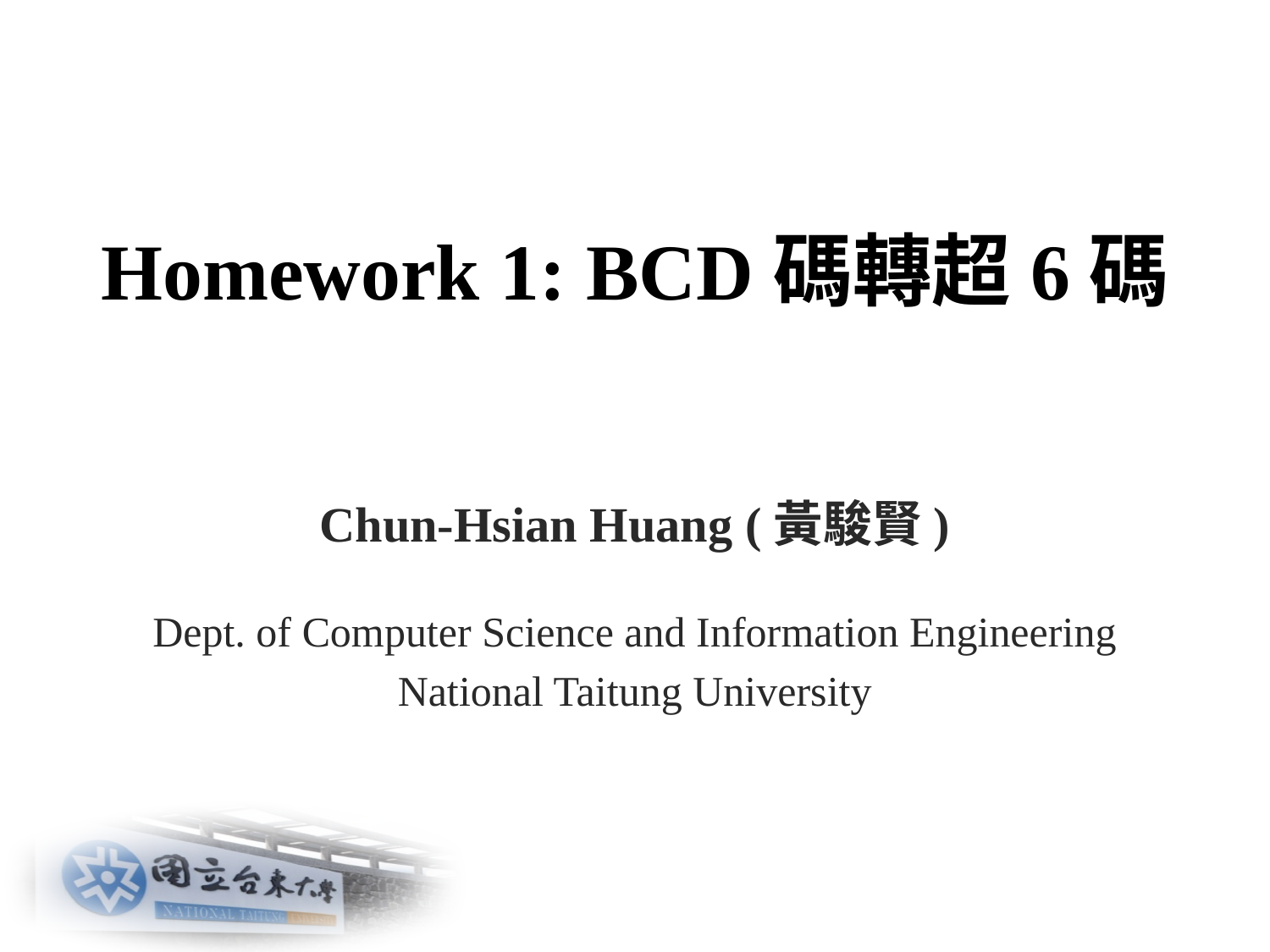

# Homework 1: BCD碼轉超6碼
Chun-Hsian Huang (黃駿賢)

Dept. of Computer Science and Information Engineering
National Taitung University